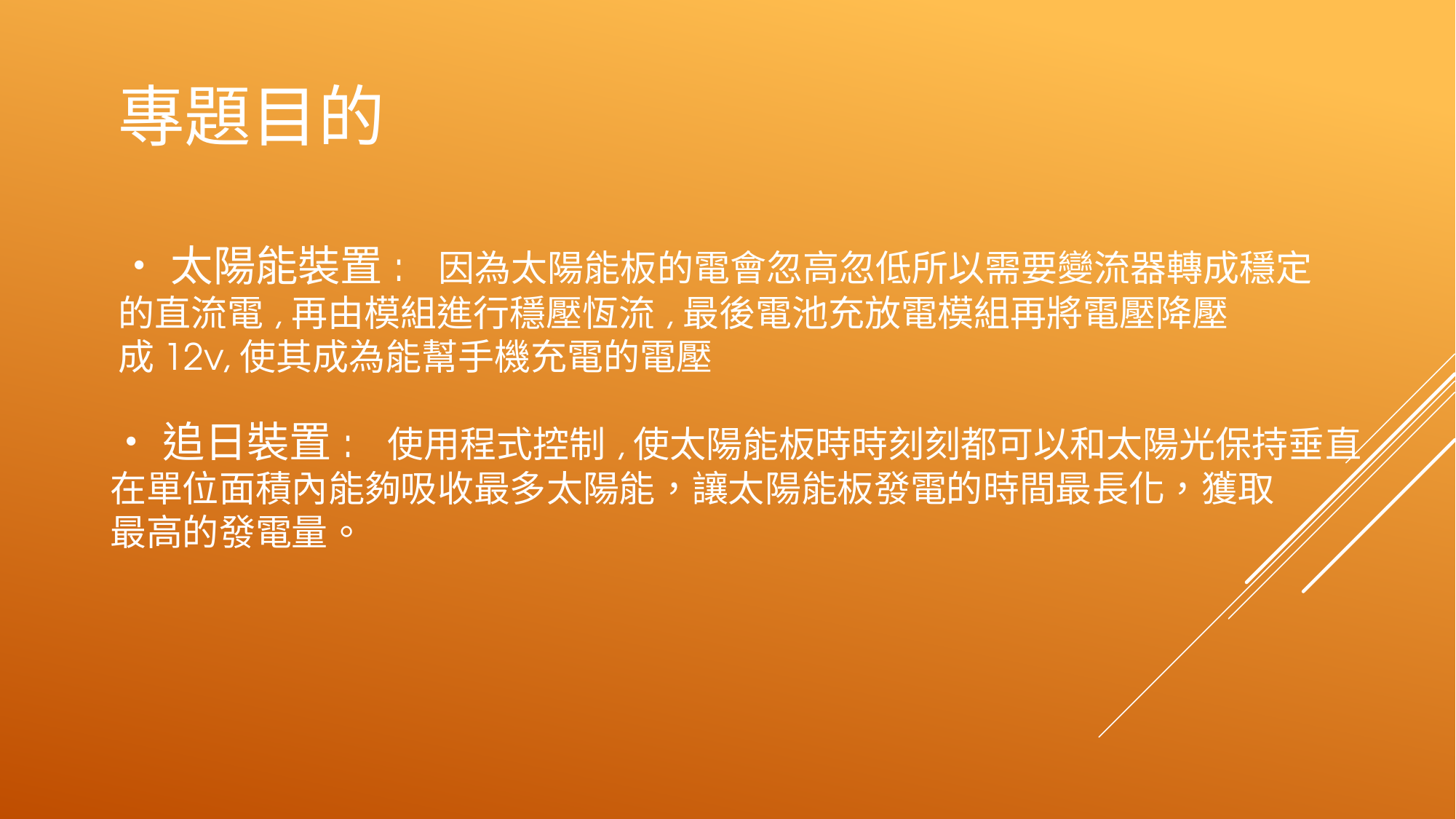

專題目的
•太陽能裝置:  因為太陽能板的電會忽高忽低所以需要變流器轉成穩定
的直流電,再由模組進行穩壓恆流,最後電池充放電模組再將電壓降壓
成12v,使其成為能幫手機充電的電壓
•追日裝置:  使用程式控制,使太陽能板時時刻刻都可以和太陽光保持垂直
在單位面積內能夠吸收最多太陽能，讓太陽能板發電的時間最長化，獲取
最高的發電量。